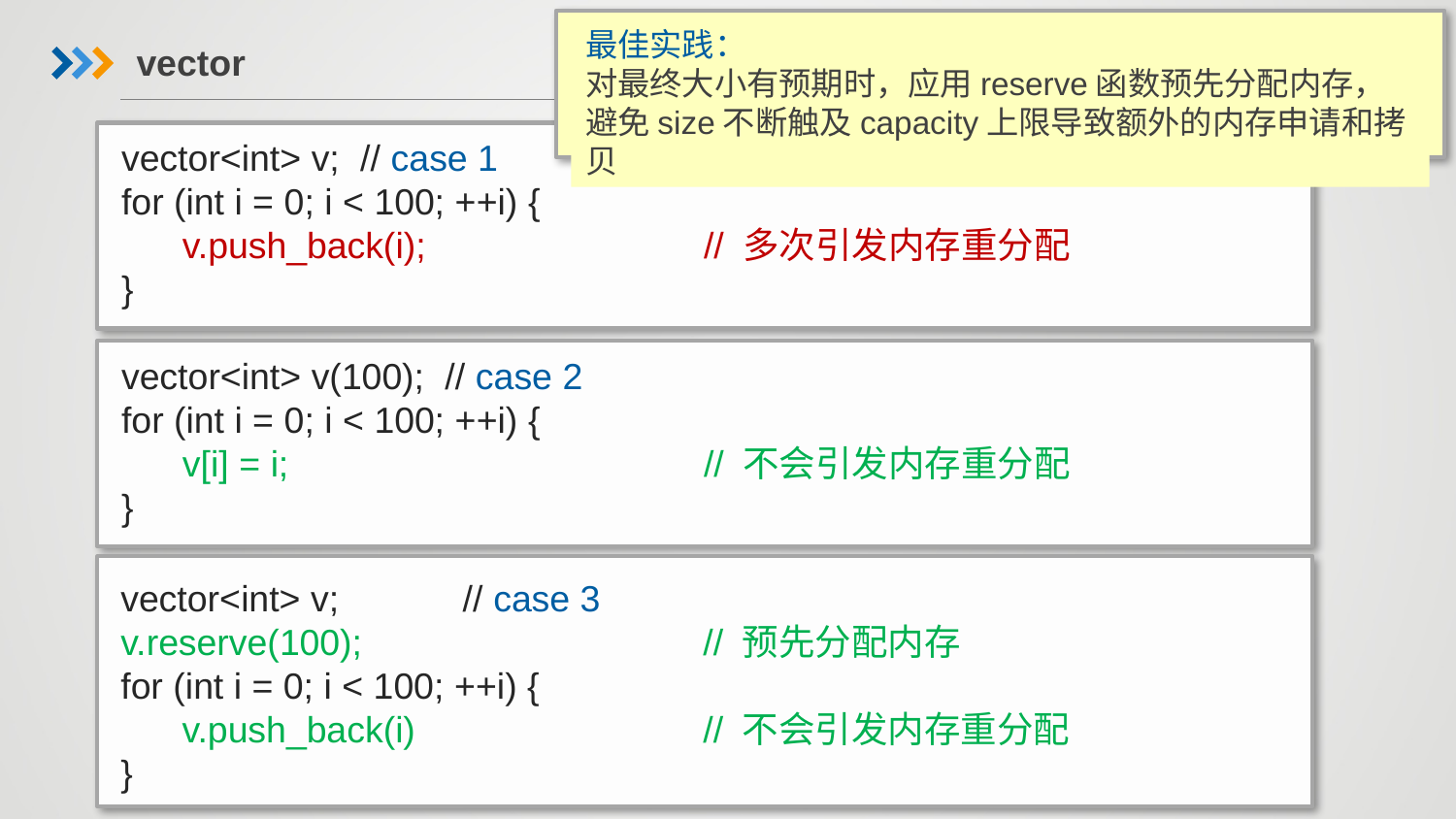

最佳实践：
对最终大小有预期时，应用reserve函数预先分配内存，避免size不断触及capacity上限导致额外的内存申请和拷贝
vector

vector<int> v;  // case 1
for (int i = 0; i < 100; ++i) {
      v.push_back(i);		// 多次引发内存重分配
}

vector<int> v(100);  // case 2
for (int i = 0; i < 100; ++i) {
      v[i] = i;			// 不会引发内存重分配
}

vector<int> v;	     // case 3
v.reserve(100);			// 预先分配内存
for (int i = 0; i < 100; ++i) {
      v.push_back(i)		// 不会引发内存重分配
}